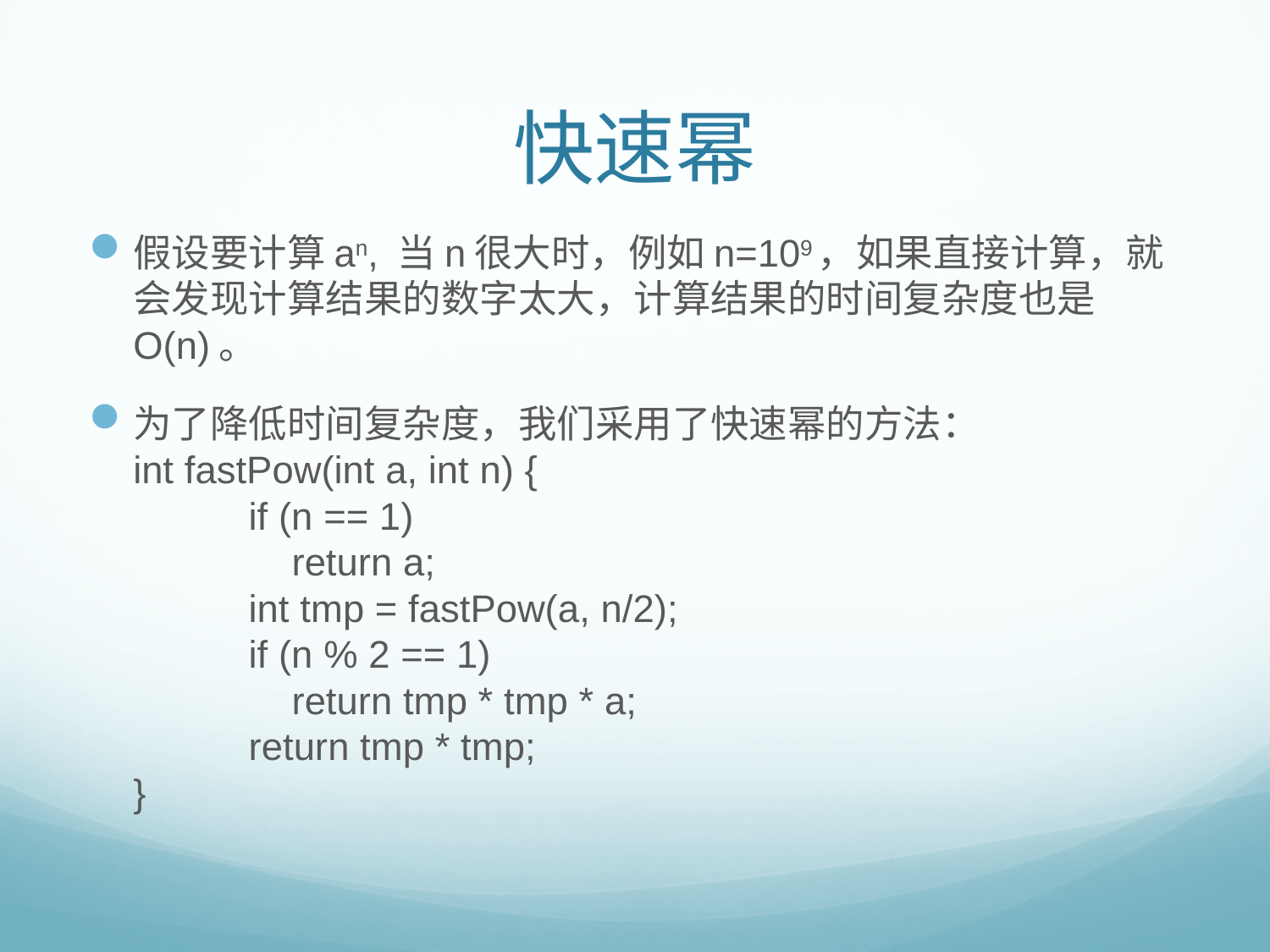

# 快速幂
假设要计算an, 当n很大时，例如n=109，如果直接计算，就会发现计算结果的数字太大，计算结果的时间复杂度也是O(n)。
为了降低时间复杂度，我们采用了快速幂的方法：
int fastPow(int a, int n) {
	if (n == 1)
	    return a;
	int tmp = fastPow(a, n/2);
	if (n % 2 == 1)
	    return tmp * tmp * a;
	return tmp * tmp;
}